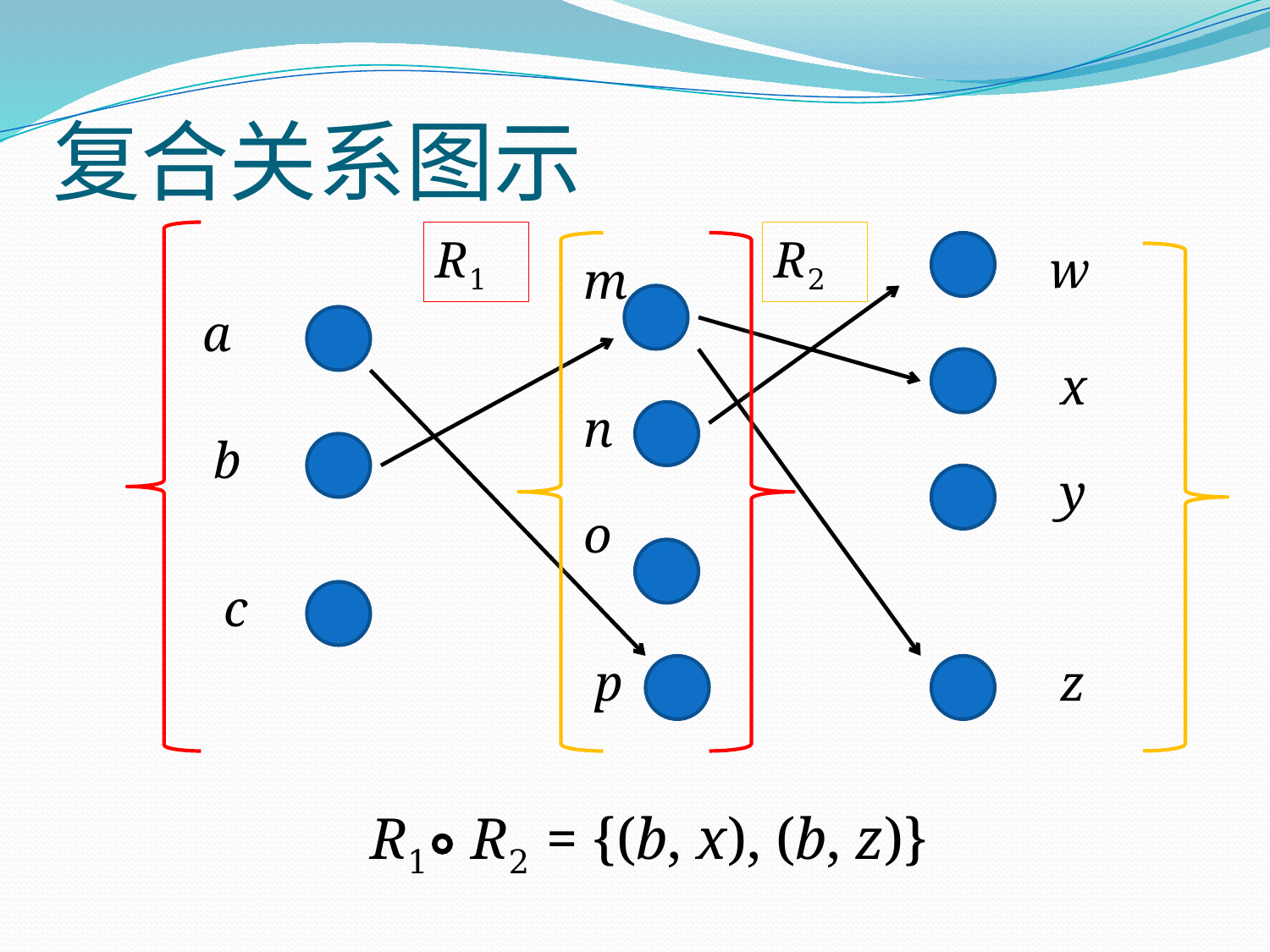

# 复合关系图示

R1
R2

w
m

a

x
n

b

y

o

c

p
z

 R1∘ R2  = {(b, x), (b, z)}